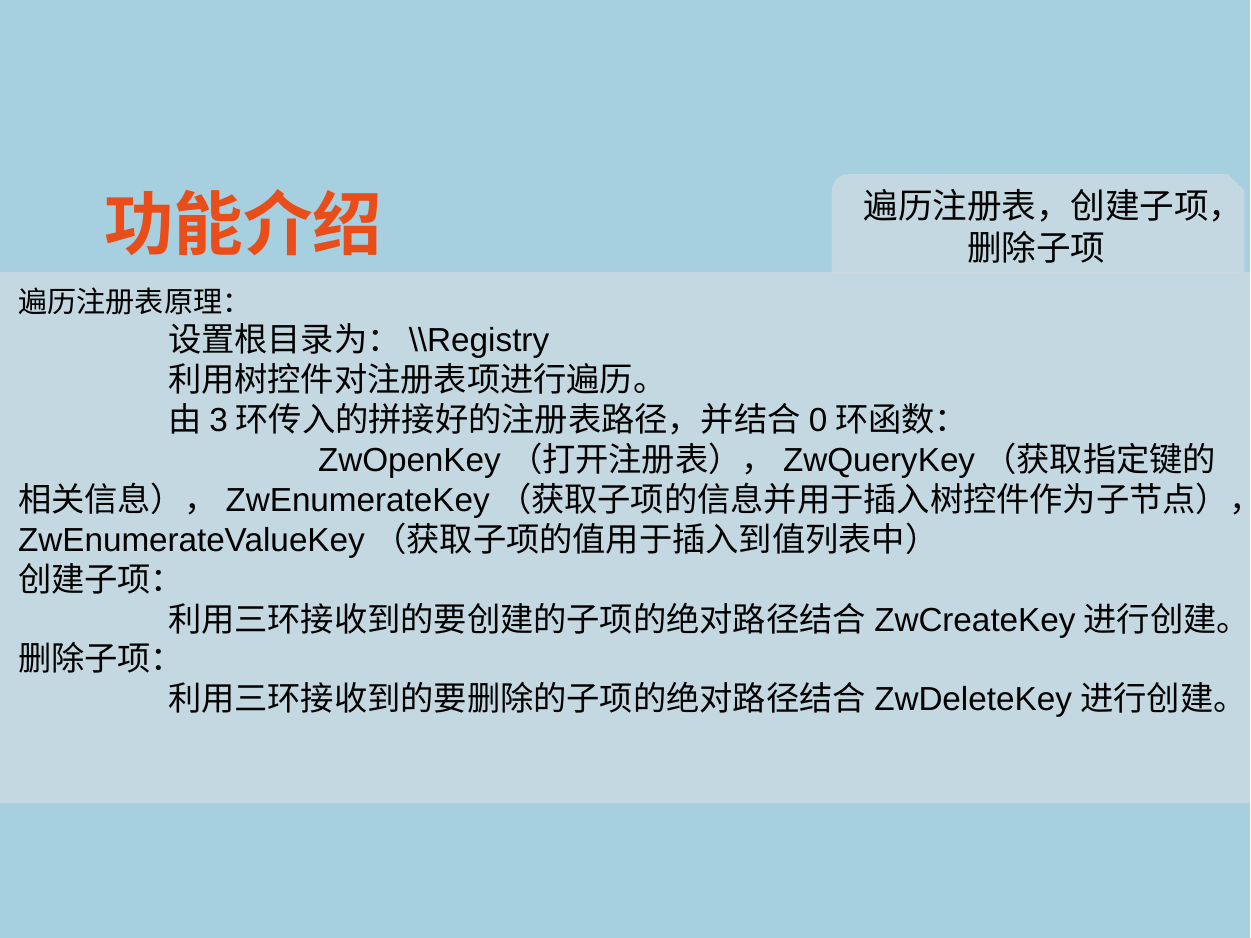

功能介绍
遍历注册表，创建子项，删除子项

遍历注册表原理：
	设置根目录为：\\Registry
	利用树控件对注册表项进行遍历。
	由3环传入的拼接好的注册表路径，并结合0环函数：
		ZwOpenKey（打开注册表），ZwQueryKey（获取指定键的相关信息），ZwEnumerateKey（获取子项的信息并用于插入树控件作为子节点），ZwEnumerateValueKey（获取子项的值用于插入到值列表中）
创建子项：
	利用三环接收到的要创建的子项的绝对路径结合ZwCreateKey进行创建。
删除子项：
	利用三环接收到的要删除的子项的绝对路径结合ZwDeleteKey进行创建。